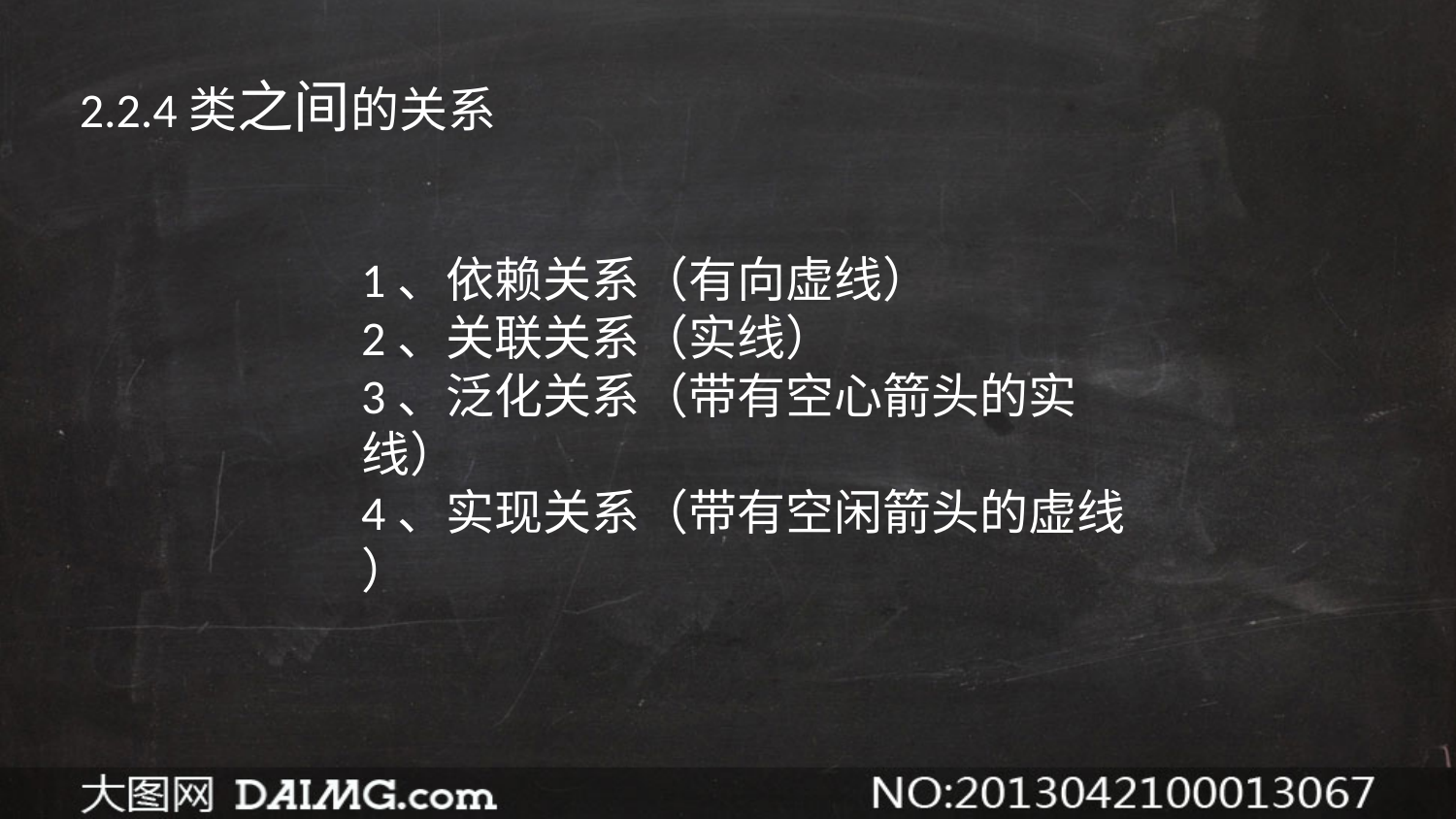

2.2.4类之间的关系
1、依赖关系（有向虚线）
2、关联关系（实线）
3、泛化关系（带有空心箭头的实线）
4、实现关系（带有空闲箭头的虚线 ）